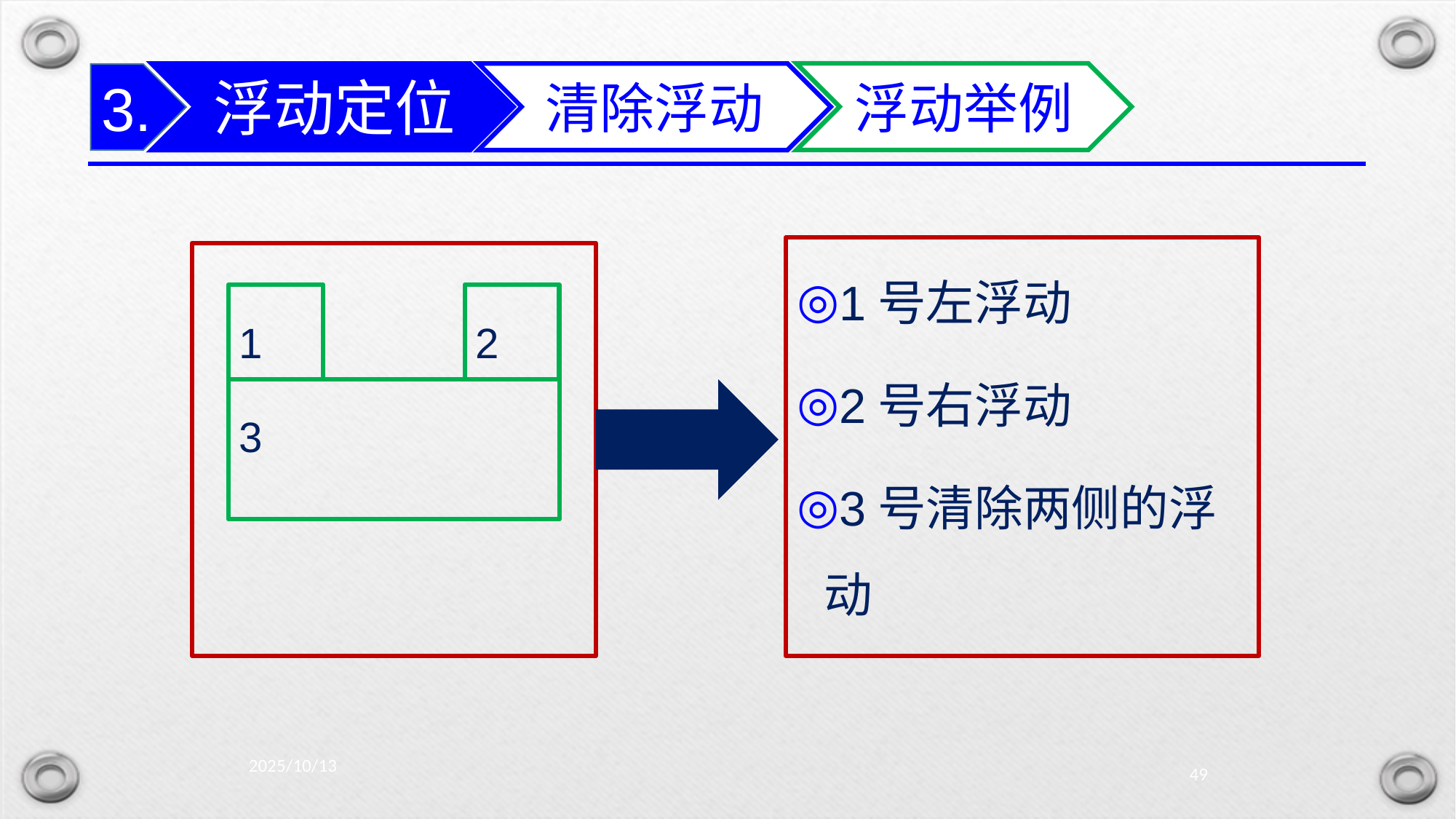

浮动定位

浮动举例
清除浮动
3.
1号左浮动
2号右浮动
3号清除两侧的浮动

1
2
3

2025/10/13
49